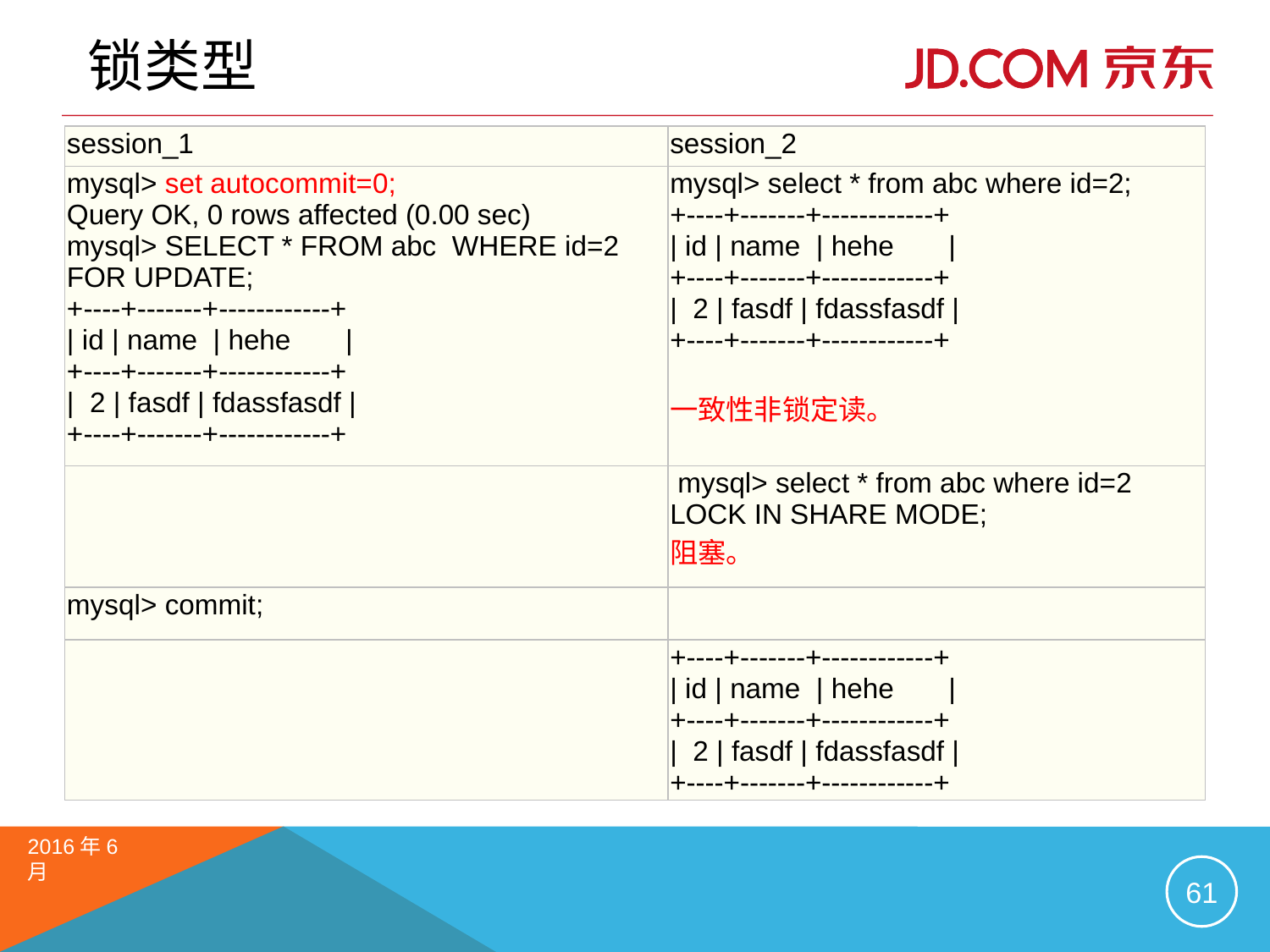

# 锁类型
| session\_1 | session\_2 |
| --- | --- |
| mysql> set autocommit=0; Query OK, 0 rows affected (0.00 sec) mysql> SELECT \* FROM abc WHERE id=2 FOR UPDATE; +----+-------+------------+ | id | name | hehe | +----+-------+------------+ | 2 | fasdf | fdassfasdf | +----+-------+------------+ | mysql> select \* from abc where id=2; +----+-------+------------+ | id | name | hehe | +----+-------+------------+ | 2 | fasdf | fdassfasdf | +----+-------+------------+ 一致性非锁定读。 |
|  | mysql> select \* from abc where id=2 LOCK IN SHARE MODE; 阻塞。 |
| mysql> commit; |  |
|  | +----+-------+------------+ | id | name | hehe | +----+-------+------------+ | 2 | fasdf | fdassfasdf | +----+-------+------------+ |

2016年6月
61